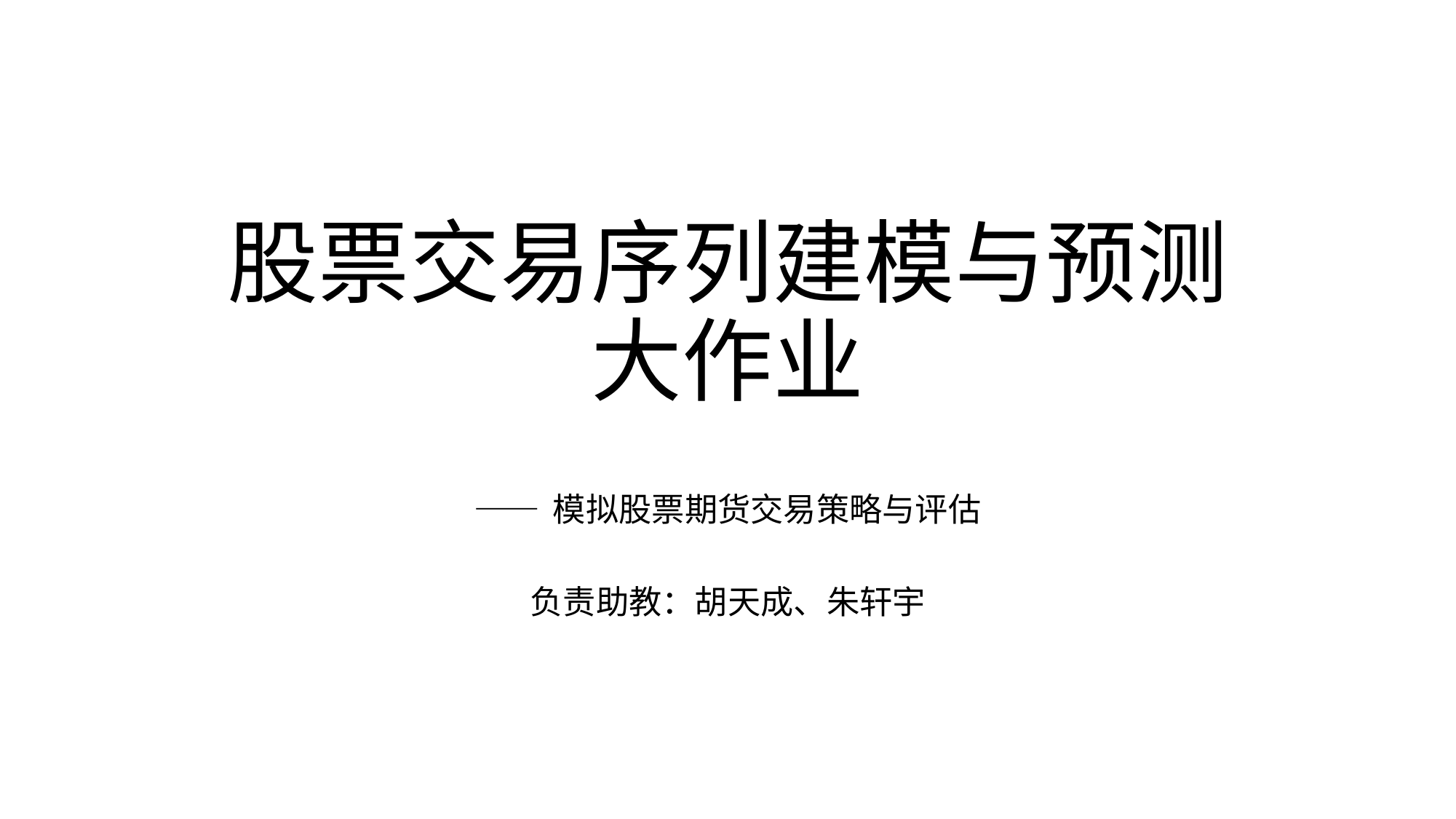

# 股票交易序列建模与预测大作业
—— 模拟股票期货交易策略与评估

负责助教：胡天成、朱轩宇